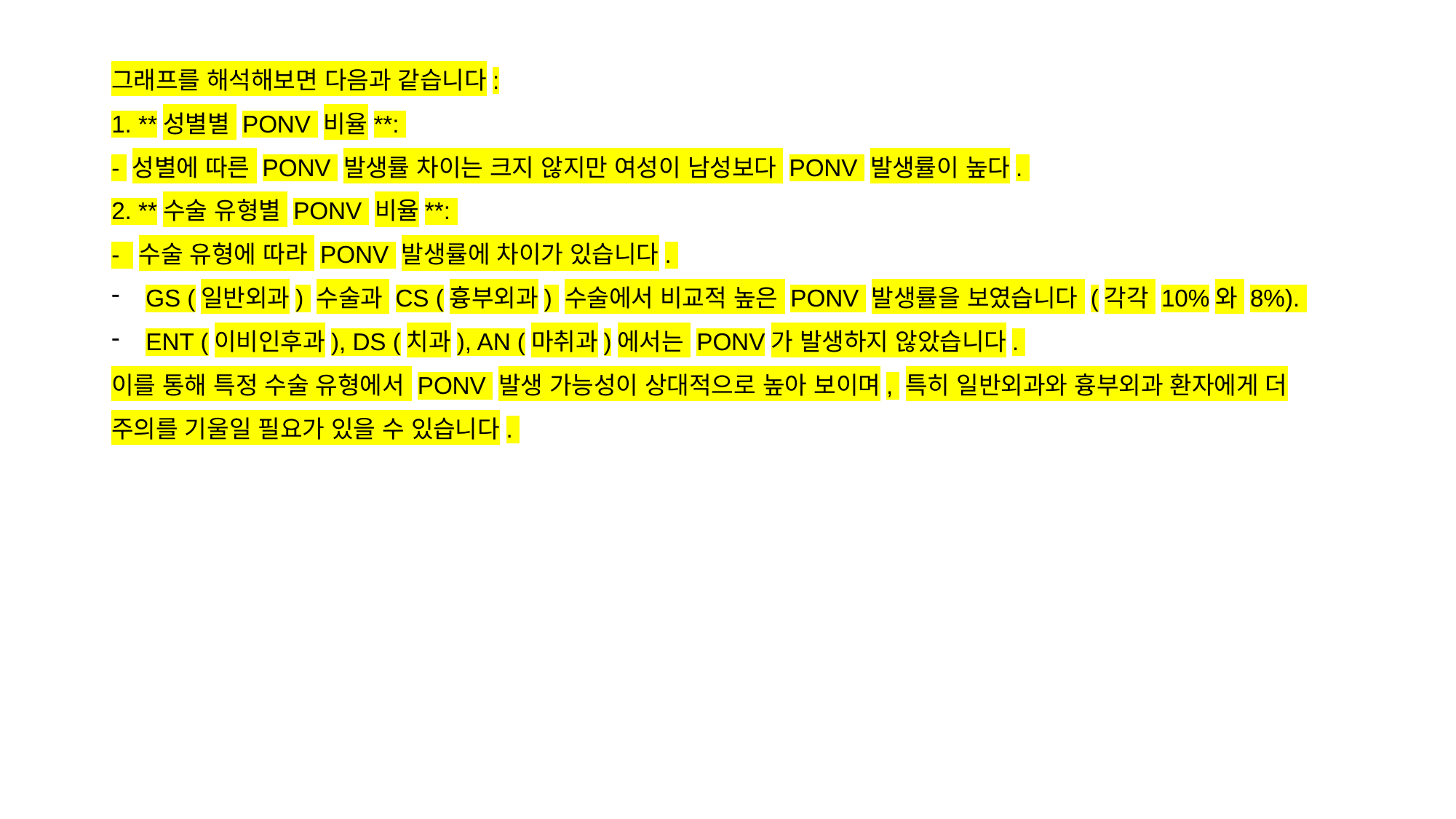

그래프를 해석해보면 다음과 같습니다:
1. **성별별 PONV 비율**:
- 성별에 따른 PONV 발생률 차이는 크지 않지만 여성이 남성보다 PONV 발생률이 높다.
2. **수술 유형별 PONV 비율**:
-  수술 유형에 따라 PONV 발생률에 차이가 있습니다.
GS (일반외과) 수술과 CS (흉부외과) 수술에서 비교적 높은 PONV 발생률을 보였습니다 (각각 10%와 8%).
ENT (이비인후과), DS (치과), AN (마취과)에서는 PONV가 발생하지 않았습니다.
이를 통해 특정 수술 유형에서 PONV 발생 가능성이 상대적으로 높아 보이며, 특히 일반외과와 흉부외과 환자에게 더 주의를 기울일 필요가 있을 수 있습니다.